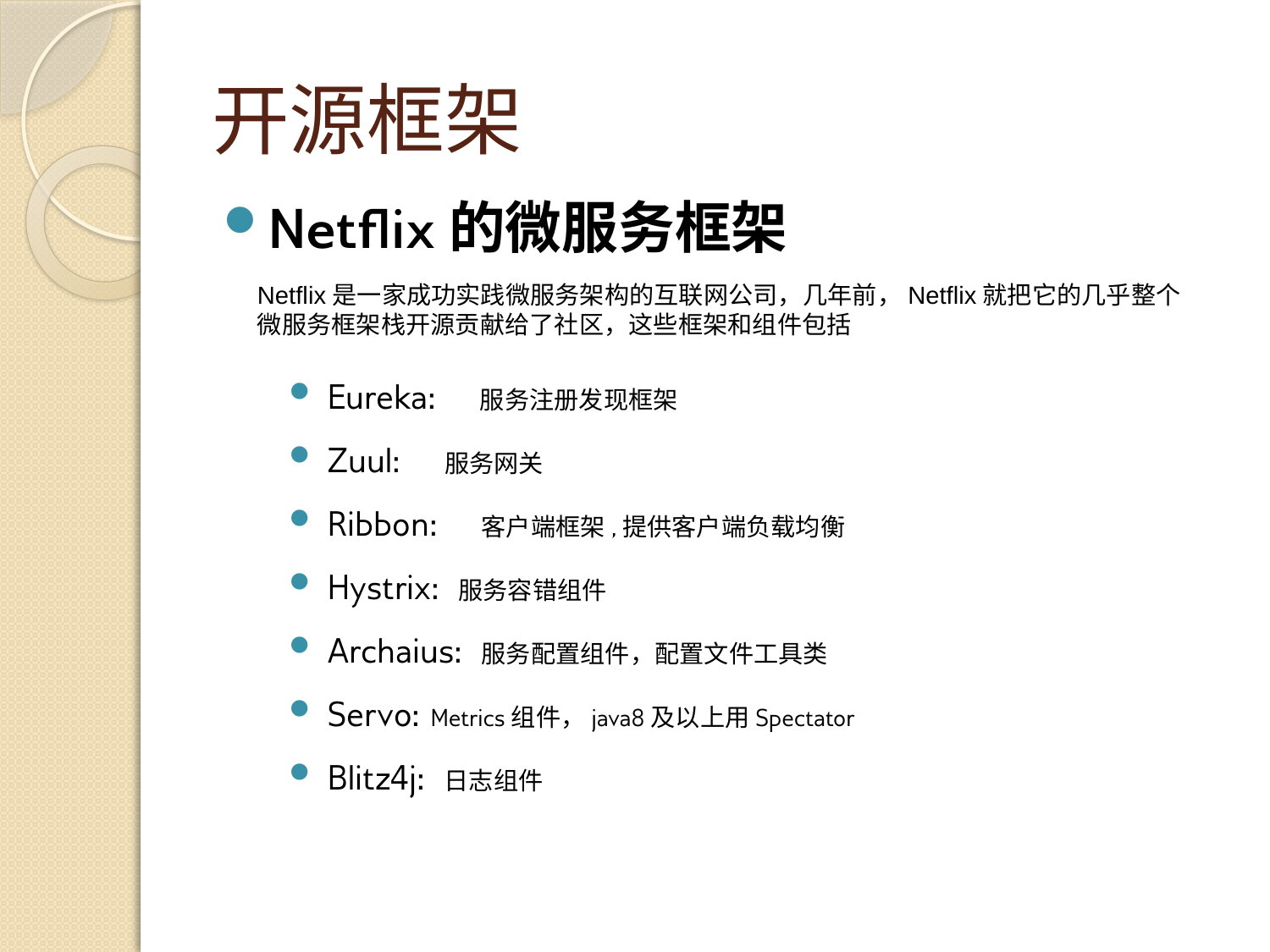

# 开源框架
Netflix的微服务框架
Netflix是一家成功实践微服务架构的互联网公司，几年前，Netflix就把它的几乎整个微服务框架栈开源贡献给了社区，这些框架和组件包括
Eureka:　服务注册发现框架
Zuul:　服务网关
Ribbon:　客户端框架,提供客户端负载均衡
Hystrix: 服务容错组件
Archaius: 服务配置组件，配置文件工具类
Servo: Metrics组件，java8及以上用Spectator
Blitz4j: 日志组件